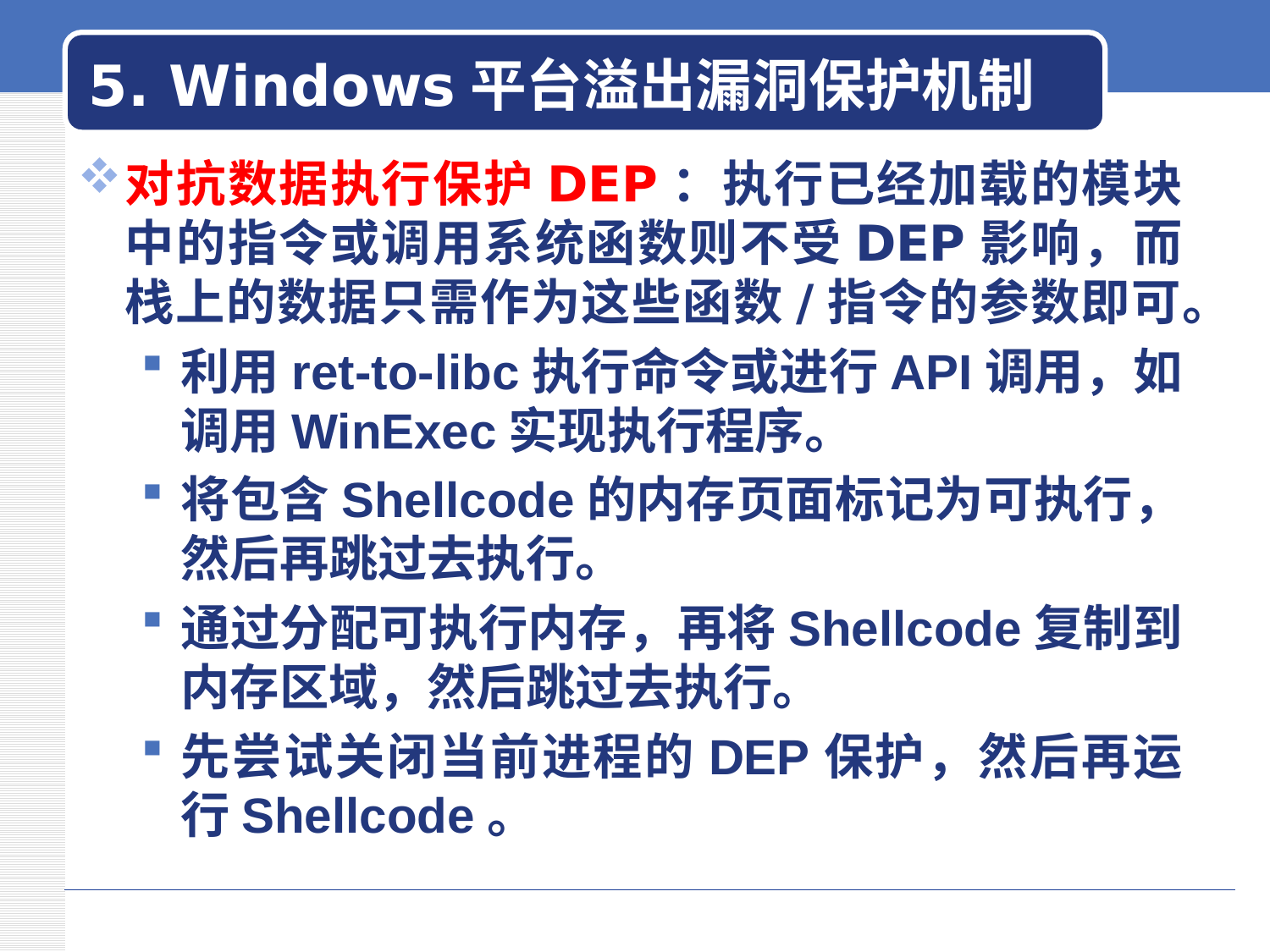

# 5. Windows平台溢出漏洞保护机制
对抗数据执行保护DEP：执行已经加载的模块中的指令或调用系统函数则不受DEP影响，而栈上的数据只需作为这些函数/指令的参数即可。
利用ret-to-libc执行命令或进行API调用，如调用WinExec实现执行程序。
将包含Shellcode的内存页面标记为可执行，然后再跳过去执行。
通过分配可执行内存，再将Shellcode复制到内存区域，然后跳过去执行。
先尝试关闭当前进程的DEP保护，然后再运行Shellcode。